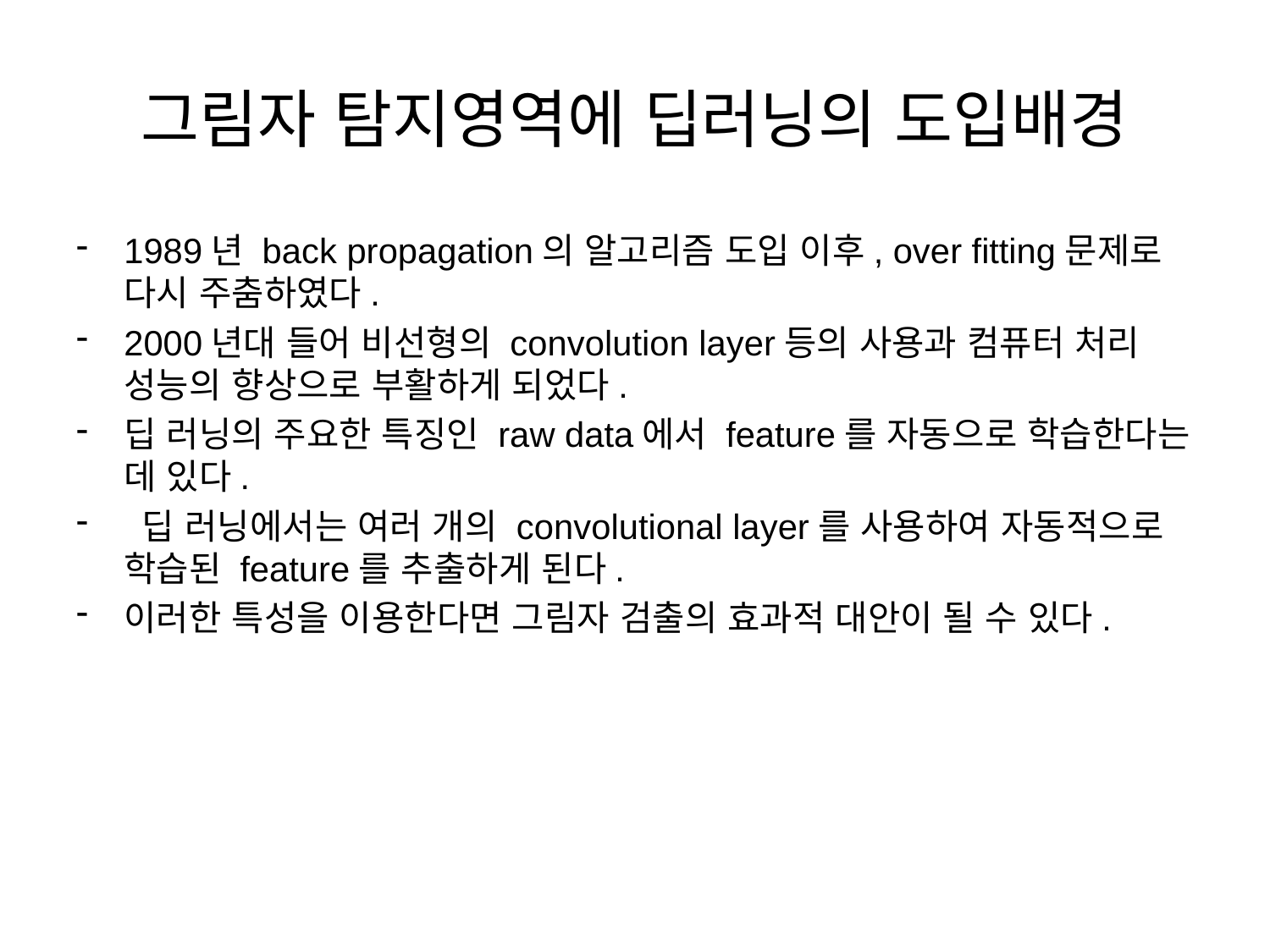

# 그림자 탐지영역에 딥러닝의 도입배경
1989년 back propagation의 알고리즘 도입 이후, over fitting문제로 다시 주춤하였다.
2000년대 들어 비선형의 convolution layer등의 사용과 컴퓨터 처리 성능의 향상으로 부활하게 되었다.
딥 러닝의 주요한 특징인 raw data에서 feature를 자동으로 학습한다는 데 있다.
 딥 러닝에서는 여러 개의 convolutional layer를 사용하여 자동적으로 학습된 feature를 추출하게 된다.
이러한 특성을 이용한다면 그림자 검출의 효과적 대안이 될 수 있다.